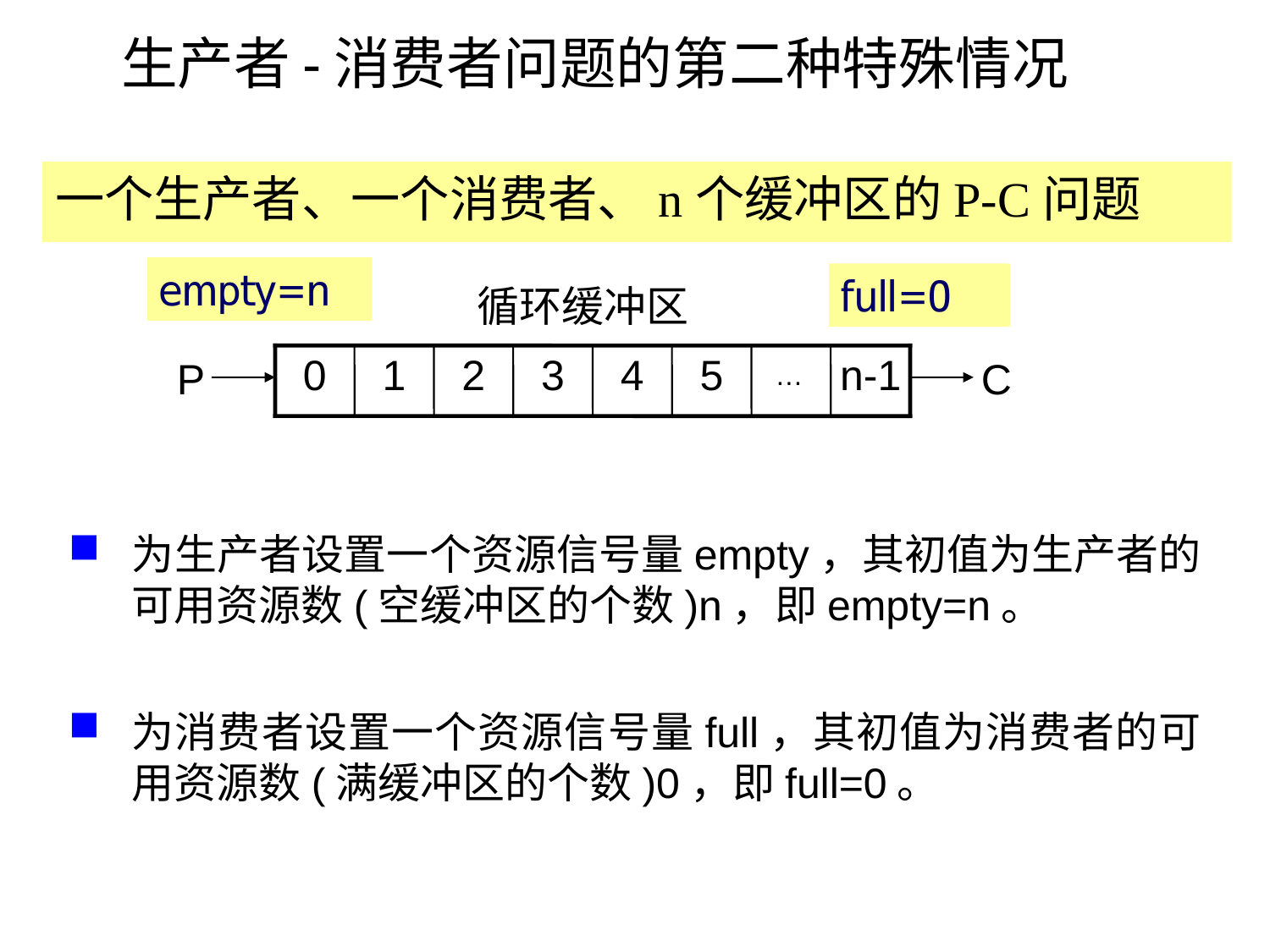

# 生产者-消费者问题的第二种特殊情况
一个生产者、一个消费者、n个缓冲区的P-C问题
empty=n
full=0
循环缓冲区
P
0

1

2

3

4

5

n-1

C
…

为生产者设置一个资源信号量empty，其初值为生产者的可用资源数(空缓冲区的个数)n，即empty=n。

为消费者设置一个资源信号量full，其初值为消费者的可用资源数(满缓冲区的个数)0，即full=0。